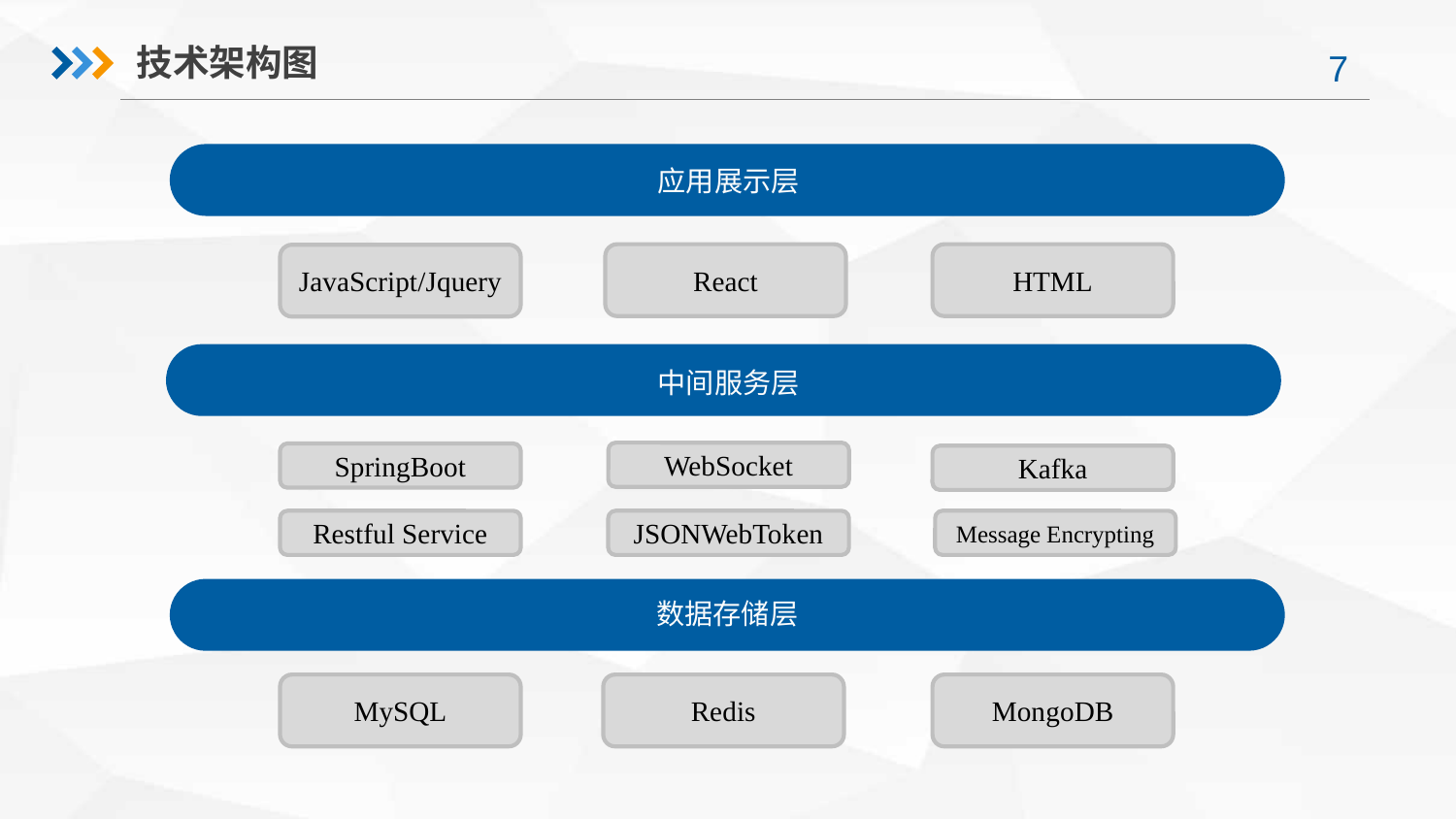

技术架构图

应用展示层
React
HTML
JavaScript/Jquery

中间服务层
WebSocket
SpringBoot
Kafka
Restful Service
JSONWebToken
Message Encrypting

数据存储层
Redis
MongoDB
MySQL